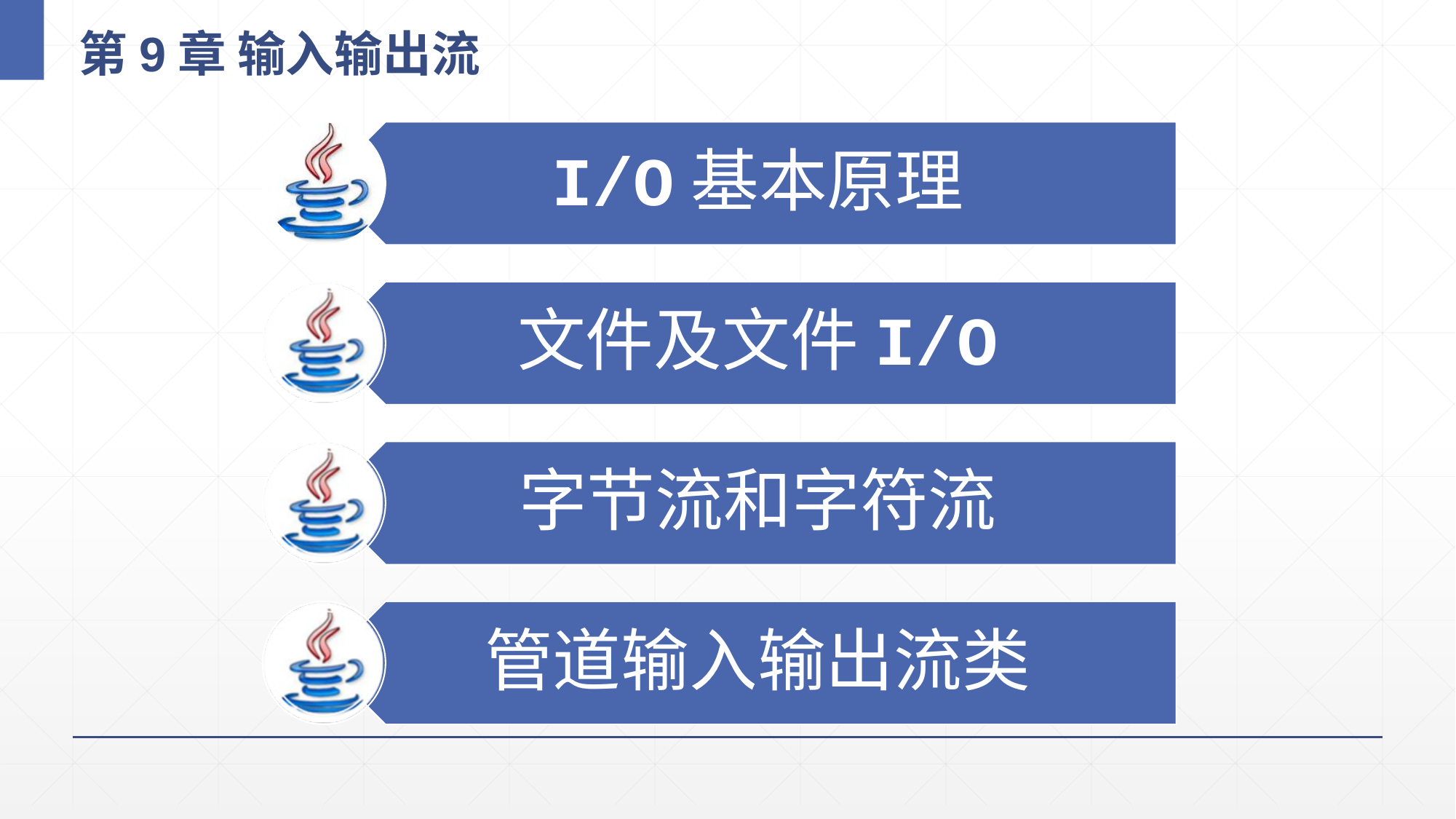

# 第9章 输入输出流
I/O基本原理
文件及文件I/O
字节流和字符流
管道输入输出流类